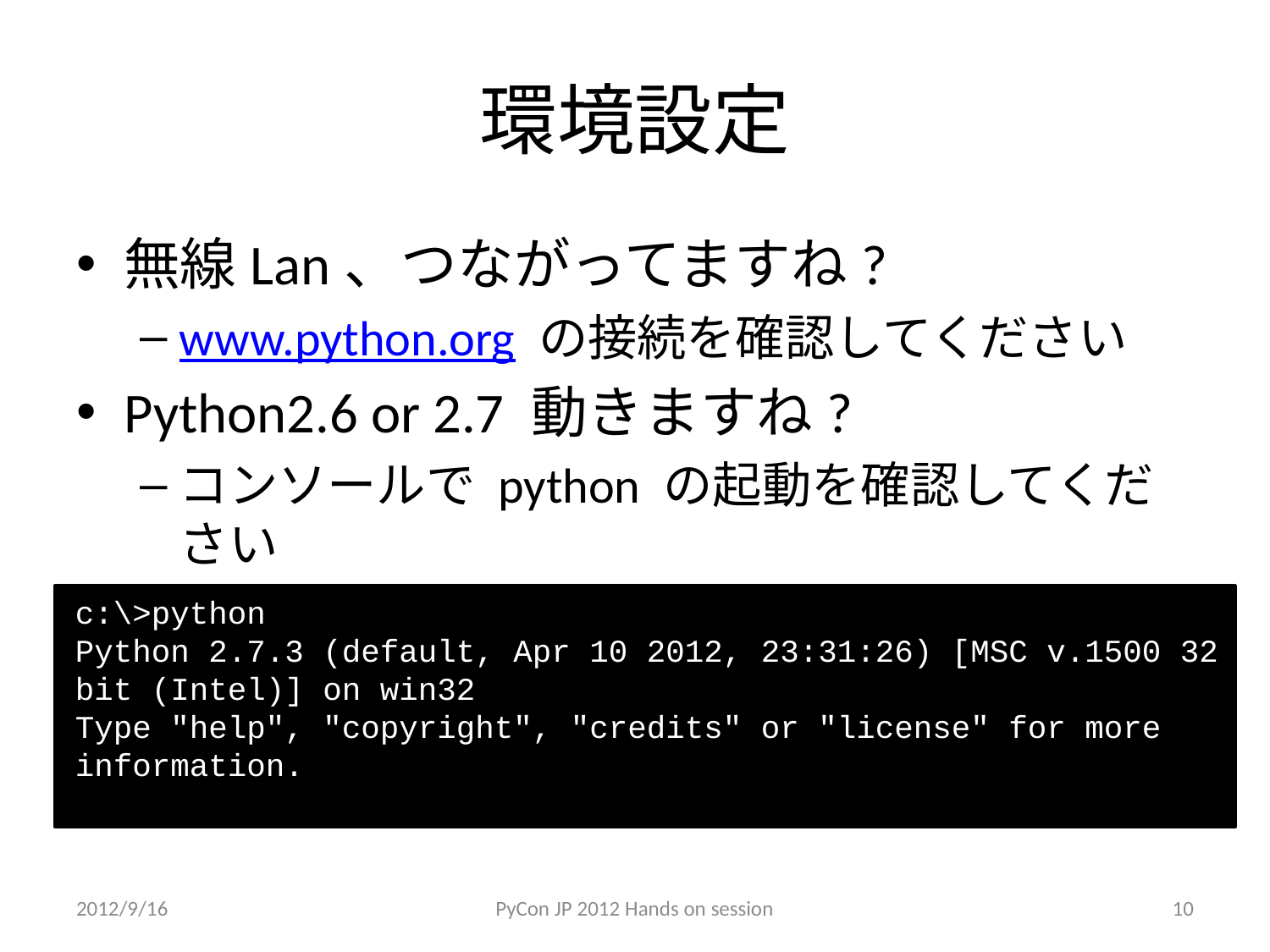

# 環境設定
無線Lan、つながってますね?
www.python.org の接続を確認してください
Python2.6 or 2.7 動きますね?
コンソールで python の起動を確認してください

c:\>python
Python 2.7.3 (default, Apr 10 2012, 23:31:26) [MSC v.1500 32 bit (Intel)] on win32
Type "help", "copyright", "credits" or "license" for more information.

2012/9/16
PyCon JP 2012 Hands on session
10